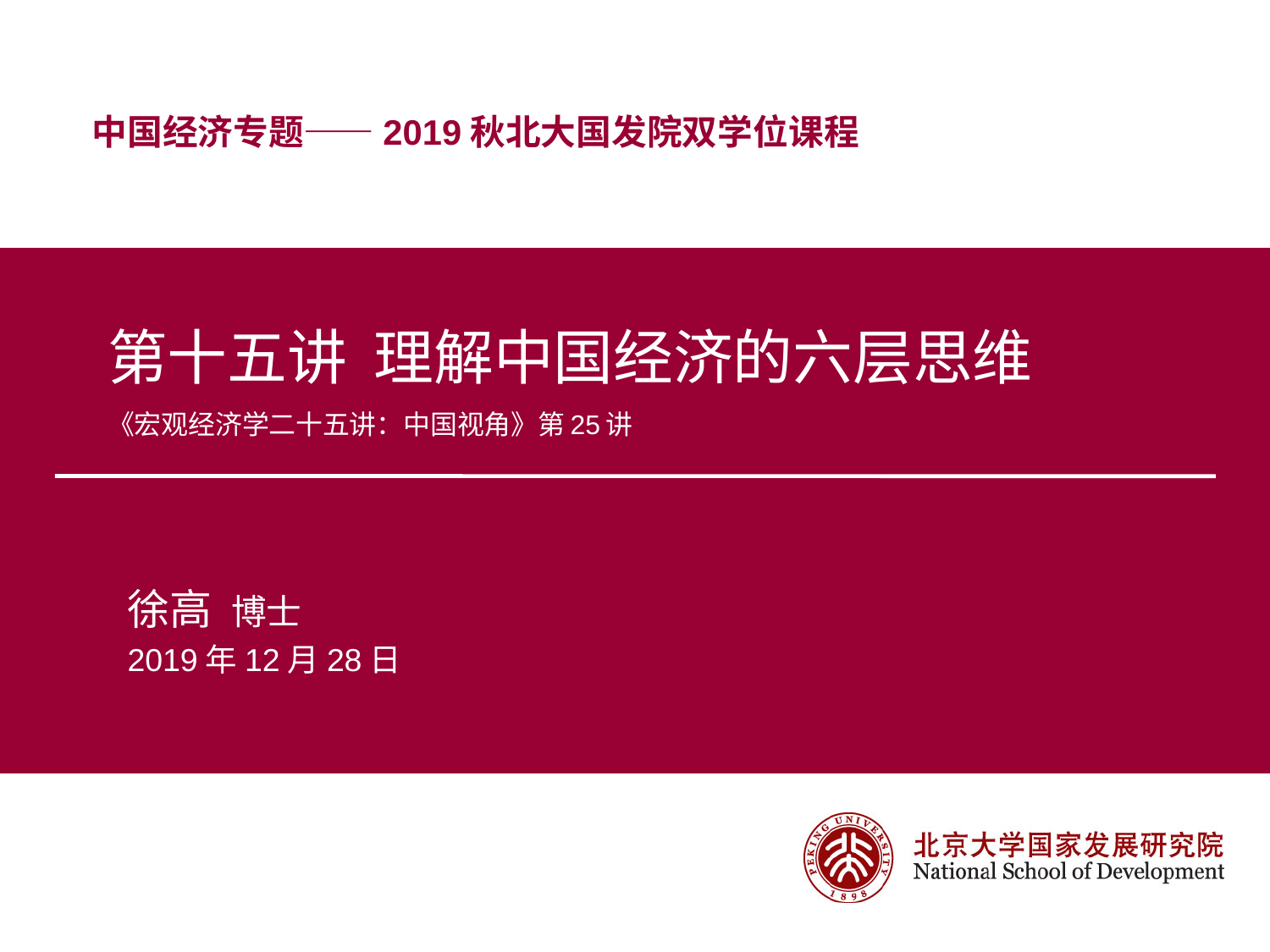

# 第十五讲  理解中国经济的六层思维 《宏观经济学二十五讲：中国视角》第25讲

徐高  博士
2019年12月28日